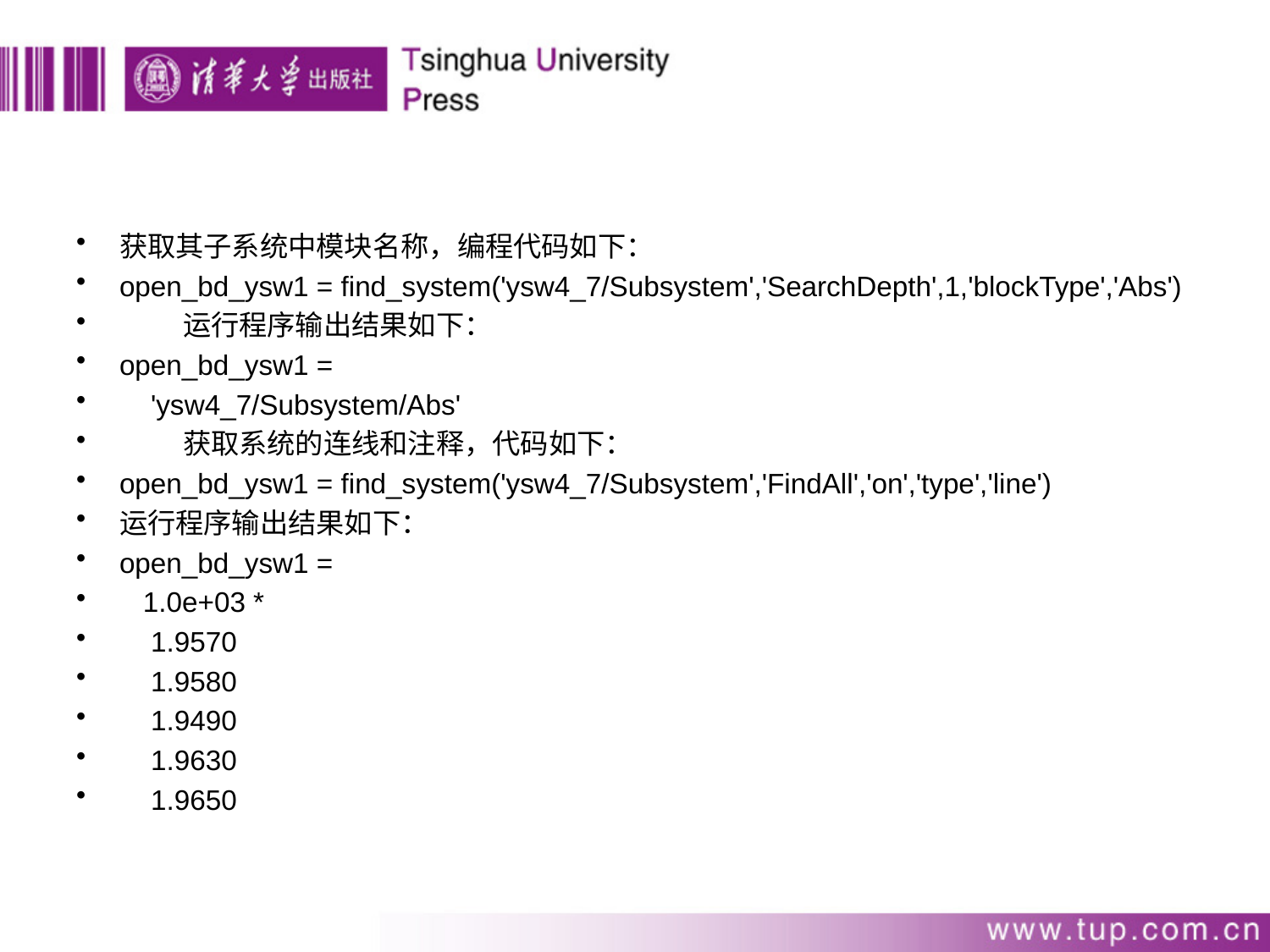

获取其子系统中模块名称，编程代码如下：
open_bd_ysw1 = find_system('ysw4_7/Subsystem','SearchDepth',1,'blockType','Abs')
	运行程序输出结果如下：
open_bd_ysw1 =
    'ysw4_7/Subsystem/Abs'
	获取系统的连线和注释，代码如下：
open_bd_ysw1 = find_system('ysw4_7/Subsystem','FindAll','on','type','line')
运行程序输出结果如下：
open_bd_ysw1 =
   1.0e+03 *
    1.9570
    1.9580
    1.9490
    1.9630
    1.9650